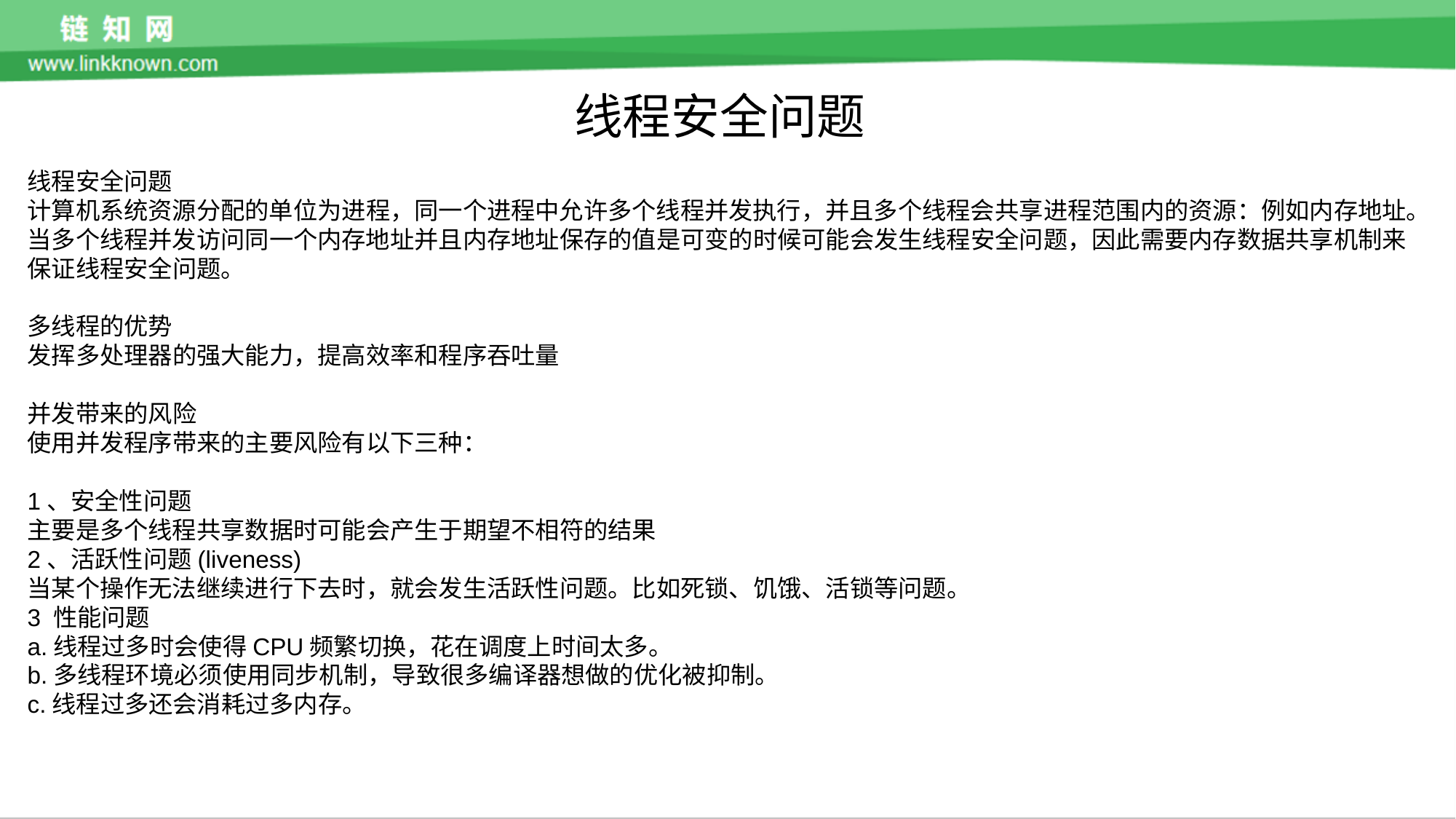

线程安全问题
线程安全问题
计算机系统资源分配的单位为进程，同一个进程中允许多个线程并发执行，并且多个线程会共享进程范围内的资源：例如内存地址。当多个线程并发访问同一个内存地址并且内存地址保存的值是可变的时候可能会发生线程安全问题，因此需要内存数据共享机制来保证线程安全问题。

多线程的优势
发挥多处理器的强大能力，提高效率和程序吞吐量

并发带来的风险
使用并发程序带来的主要风险有以下三种：

1、安全性问题
主要是多个线程共享数据时可能会产生于期望不相符的结果
2、活跃性问题(liveness)
当某个操作无法继续进行下去时，就会发生活跃性问题。比如死锁、饥饿、活锁等问题。
3 性能问题
a.线程过多时会使得CPU频繁切换，花在调度上时间太多。
b.多线程环境必须使用同步机制，导致很多编译器想做的优化被抑制。
c.线程过多还会消耗过多内存。